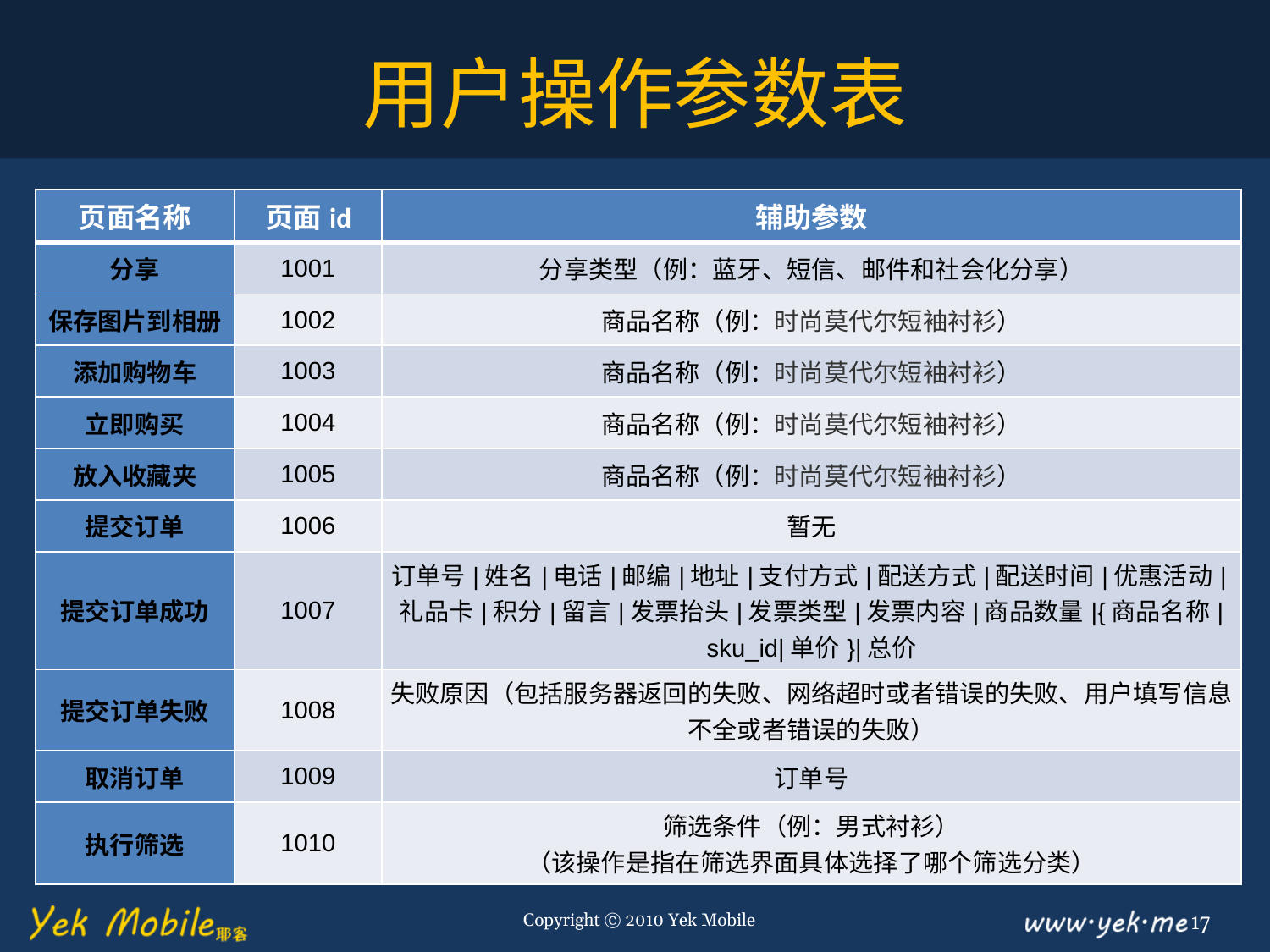

# 用户操作参数表
| 页面名称 | 页面id | 辅助参数 |
| --- | --- | --- |
| 分享 | 1001 | 分享类型（例：蓝牙、短信、邮件和社会化分享） |
| 保存图片到相册 | 1002 | 商品名称（例：时尚莫代尔短袖衬衫） |
| 添加购物车 | 1003 | 商品名称（例：时尚莫代尔短袖衬衫） |
| 立即购买 | 1004 | 商品名称（例：时尚莫代尔短袖衬衫） |
| 放入收藏夹 | 1005 | 商品名称（例：时尚莫代尔短袖衬衫） |
| 提交订单 | 1006 | 暂无 |
| 提交订单成功 | 1007 | 订单号|姓名|电话|邮编|地址|支付方式|配送方式|配送时间|优惠活动|礼品卡|积分|留言|发票抬头|发票类型|发票内容|商品数量|{商品名称|sku\_id|单价}|总价 |
| 提交订单失败 | 1008 | 失败原因（包括服务器返回的失败、网络超时或者错误的失败、用户填写信息不全或者错误的失败） |
| 取消订单 | 1009 | 订单号 |
| 执行筛选 | 1010 | 筛选条件（例：男式衬衫） （该操作是指在筛选界面具体选择了哪个筛选分类） |